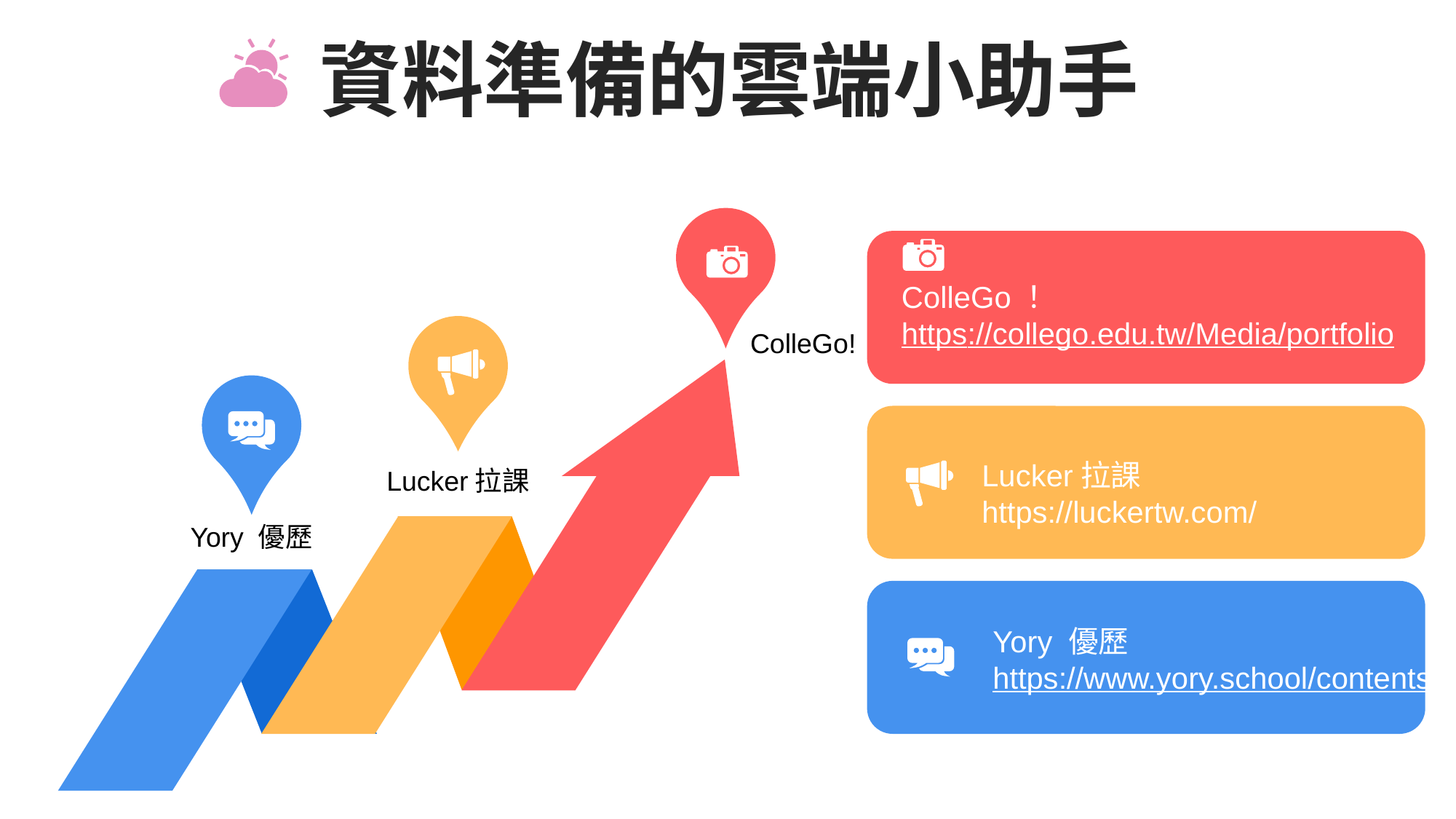

資料準備的雲端小助手

ColleGo！
https://collego.edu.tw/Media/portfolio

ColleGo!

Lucker拉課
https://luckertw.com/
Lucker拉課

Yory 優歷

Yory 優歷
https://www.yory.school/contents